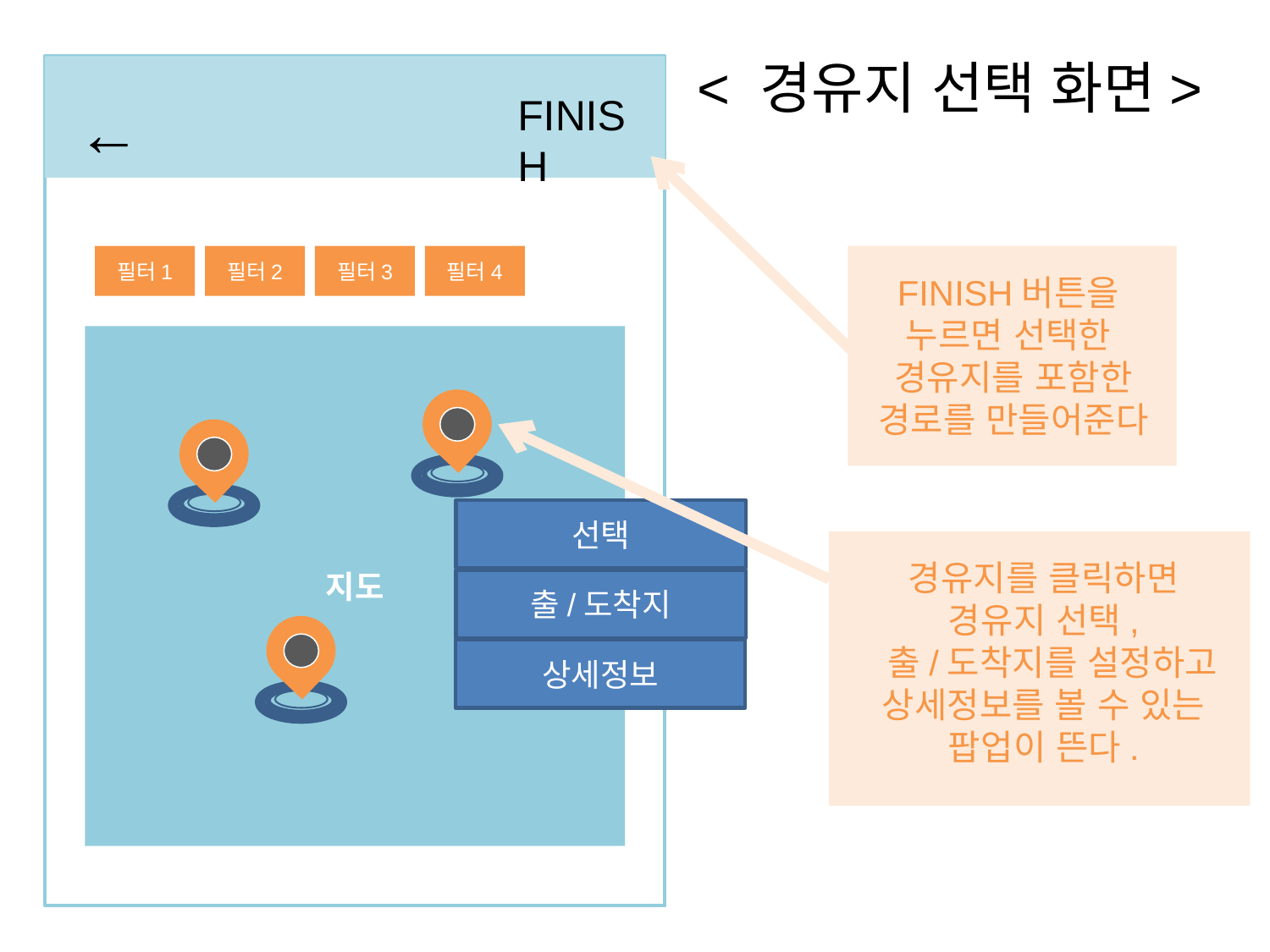

< 경유지 선택 화면>

지도
FINISH
←

FINISH버튼을
누르면 선택한
경유지를 포함한 경로를 만들어준다
필터1
필터2
필터3
필터4

경유지를 클릭하면
경유지 선택,
 출/도착지를 설정하고 상세정보를 볼 수 있는 팝업이 뜬다.
선택
출/도착지
상세정보